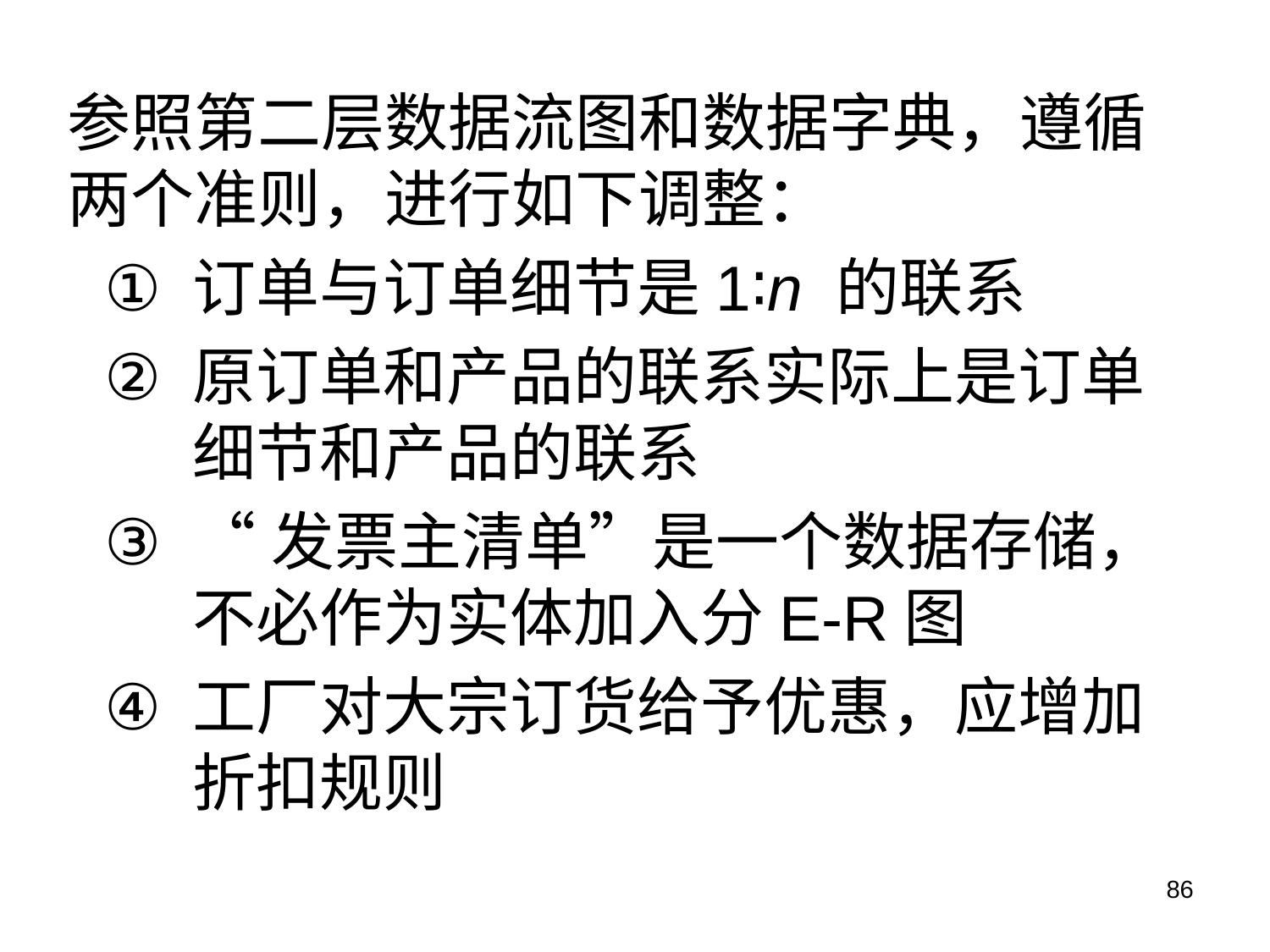

参照第二层数据流图和数据字典，遵循两个准则，进行如下调整：
订单与订单细节是1∶n 的联系
原订单和产品的联系实际上是订单细节和产品的联系
“发票主清单”是一个数据存储，不必作为实体加入分E-R图
工厂对大宗订货给予优惠，应增加折扣规则
86